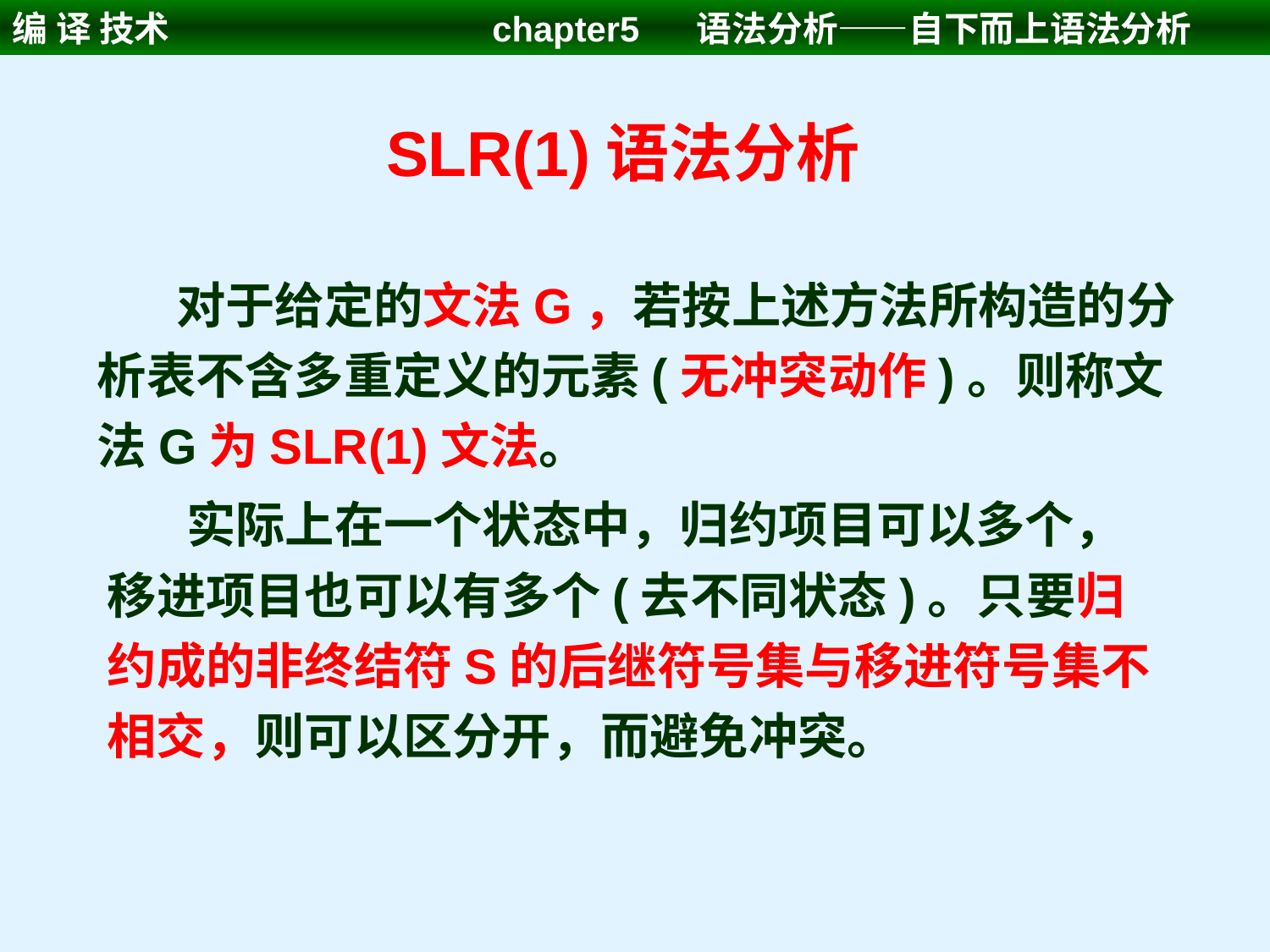

SLR(1)语法分析
      对于给定的文法G，若按上述方法所构造的分析表不含多重定义的元素(无冲突动作)。则称文法G为SLR(1)文法。
      实际上在一个状态中，归约项目可以多个，移进项目也可以有多个(去不同状态)。只要归约成的非终结符S的后继符号集与移进符号集不相交，则可以区分开，而避免冲突。